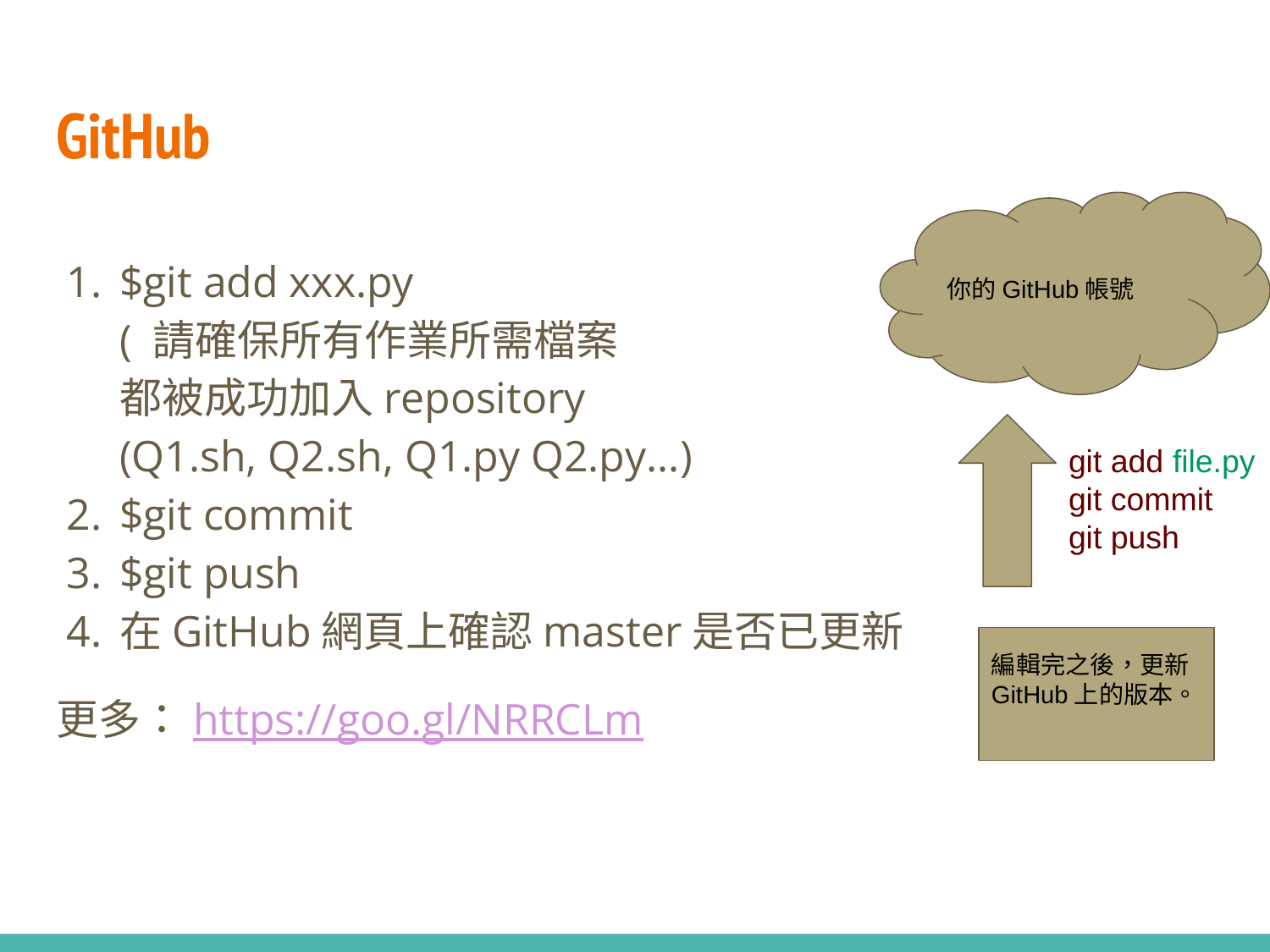

# GitHub
你的GitHub帳號
編輯完之後，更新GitHub上的版本。

$git add xxx.py
( 請確保所有作業所需檔案
都被成功加入repository
(Q1.sh, Q2.sh, Q1.py Q2.py...)
$git commit
$git push
在GitHub網頁上確認master是否已更新
更多：https://goo.gl/NRRCLm

git add file.py
git commit
git push